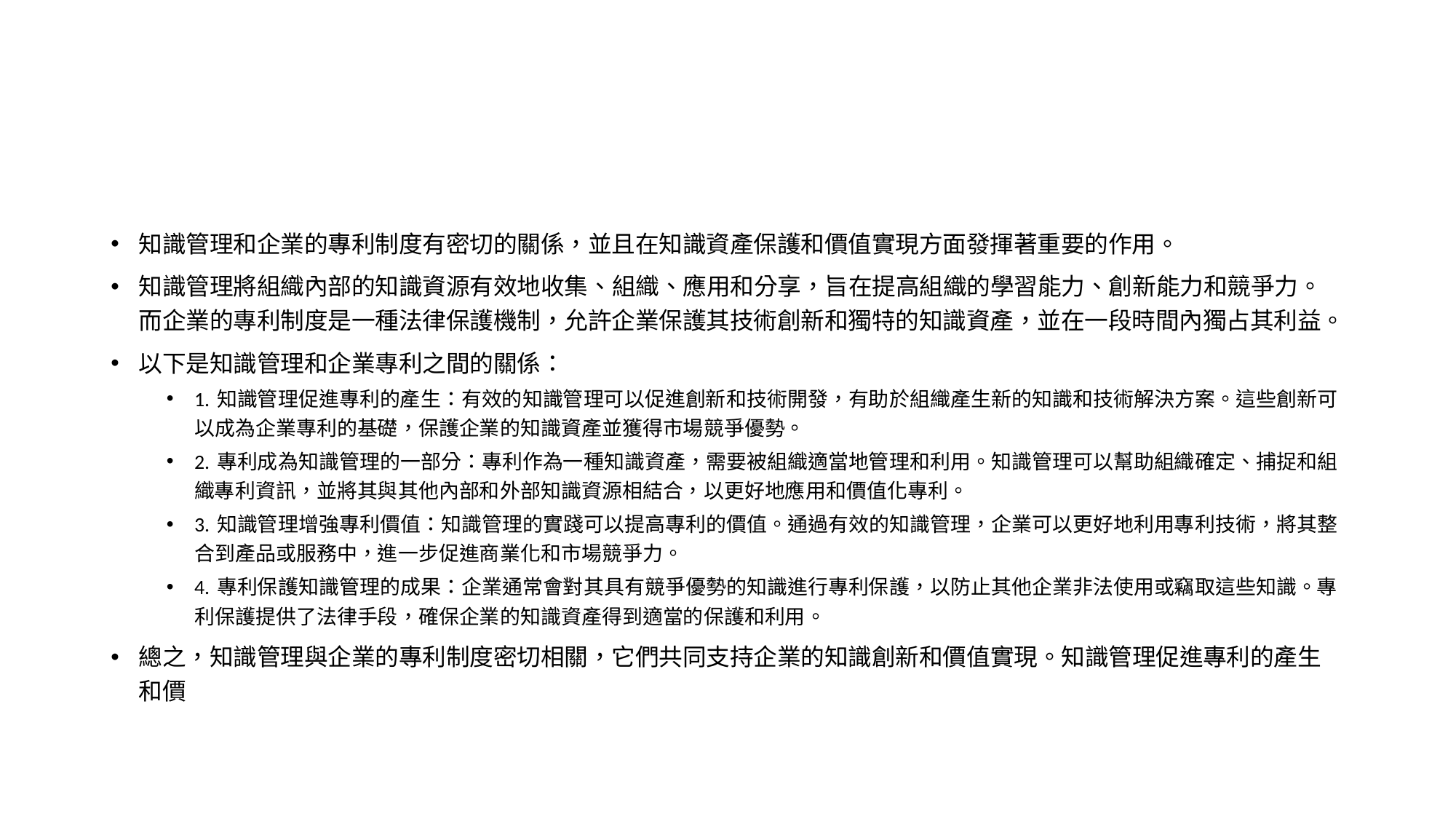

#
知識管理和企業的專利制度有密切的關係，並且在知識資產保護和價值實現方面發揮著重要的作用。
知識管理將組織內部的知識資源有效地收集、組織、應用和分享，旨在提高組織的學習能力、創新能力和競爭力。而企業的專利制度是一種法律保護機制，允許企業保護其技術創新和獨特的知識資產，並在一段時間內獨占其利益。
以下是知識管理和企業專利之間的關係：
1. 知識管理促進專利的產生：有效的知識管理可以促進創新和技術開發，有助於組織產生新的知識和技術解決方案。這些創新可以成為企業專利的基礎，保護企業的知識資產並獲得市場競爭優勢。
2. 專利成為知識管理的一部分：專利作為一種知識資產，需要被組織適當地管理和利用。知識管理可以幫助組織確定、捕捉和組織專利資訊，並將其與其他內部和外部知識資源相結合，以更好地應用和價值化專利。
3. 知識管理增強專利價值：知識管理的實踐可以提高專利的價值。通過有效的知識管理，企業可以更好地利用專利技術，將其整合到產品或服務中，進一步促進商業化和市場競爭力。
4. 專利保護知識管理的成果：企業通常會對其具有競爭優勢的知識進行專利保護，以防止其他企業非法使用或竊取這些知識。專利保護提供了法律手段，確保企業的知識資產得到適當的保護和利用。
總之，知識管理與企業的專利制度密切相關，它們共同支持企業的知識創新和價值實現。知識管理促進專利的產生和價